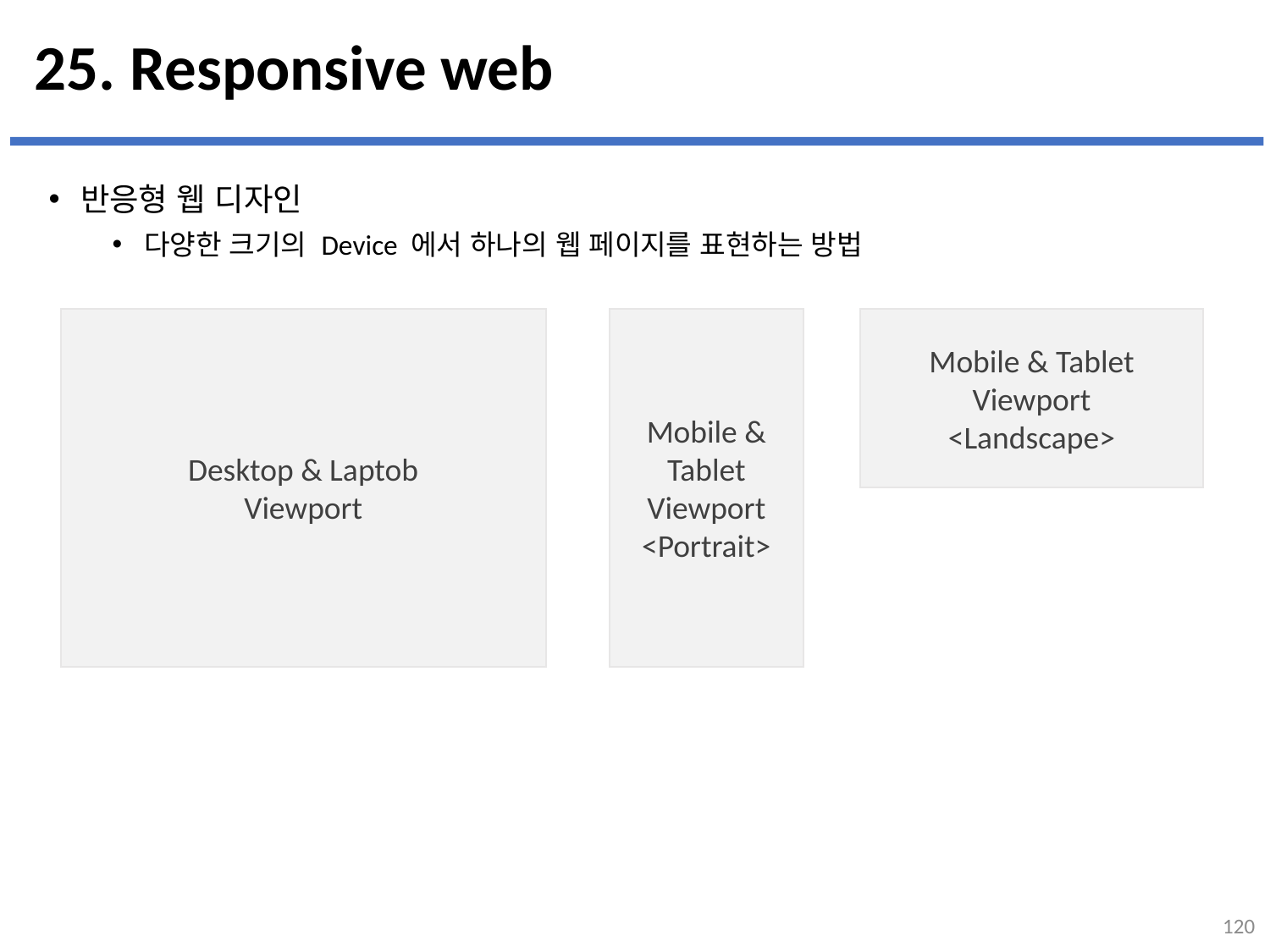

# 25. Responsive web
반응형 웹 디자인
다양한 크기의 Device 에서 하나의 웹 페이지를 표현하는 방법

Desktop & Laptob
Viewport
Mobile & Tablet
Viewport
<Portrait>
Mobile & Tablet
Viewport
<Landscape>
120